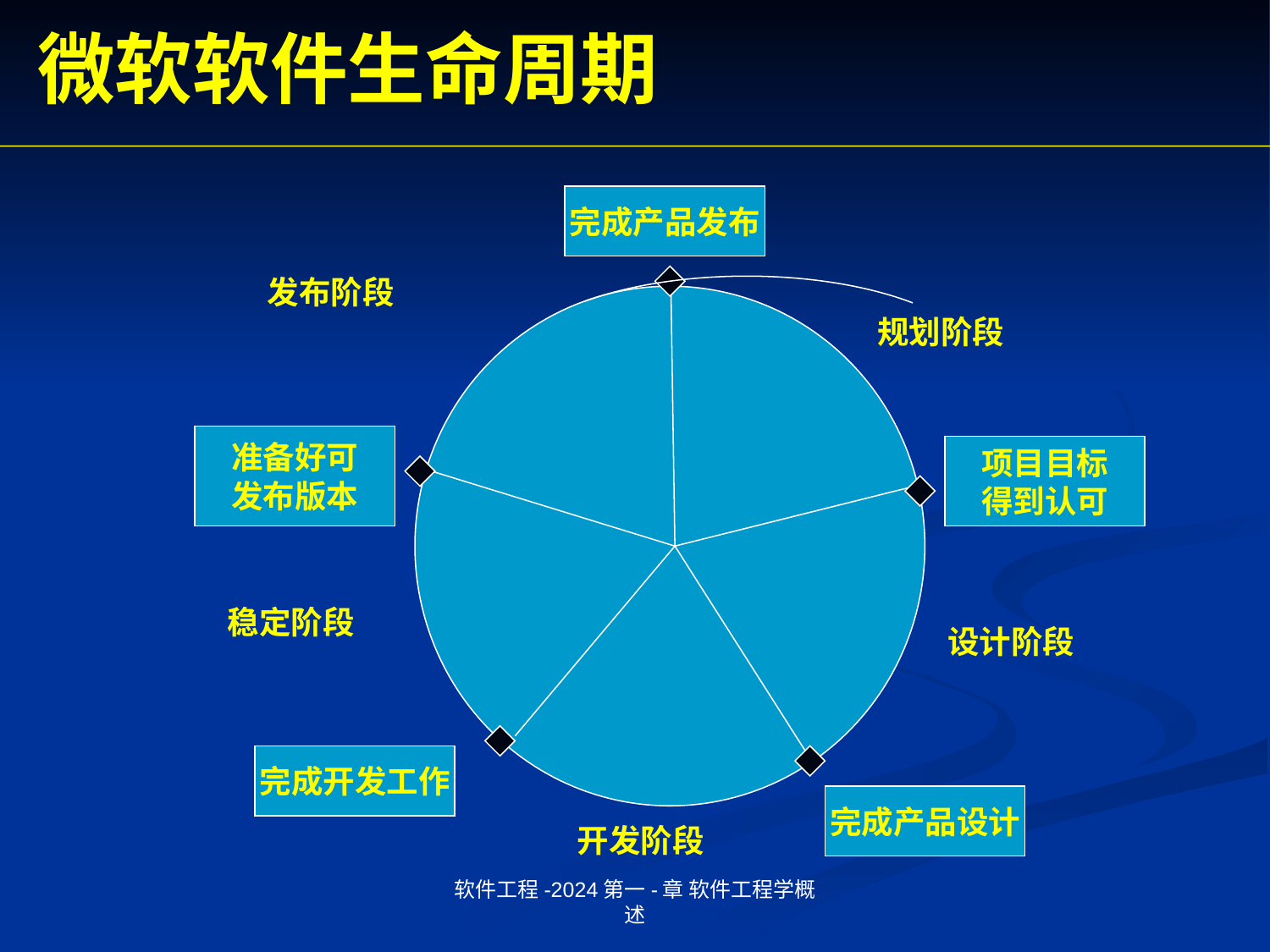

微软软件生命周期

完成产品发布
发布阶段

规划阶段
准备好可
发布版本
项目目标
得到认可

稳定阶段
设计阶段

完成开发工作

完成产品设计
开发阶段
软件工程-2024第一-章 软件工程学概述
166